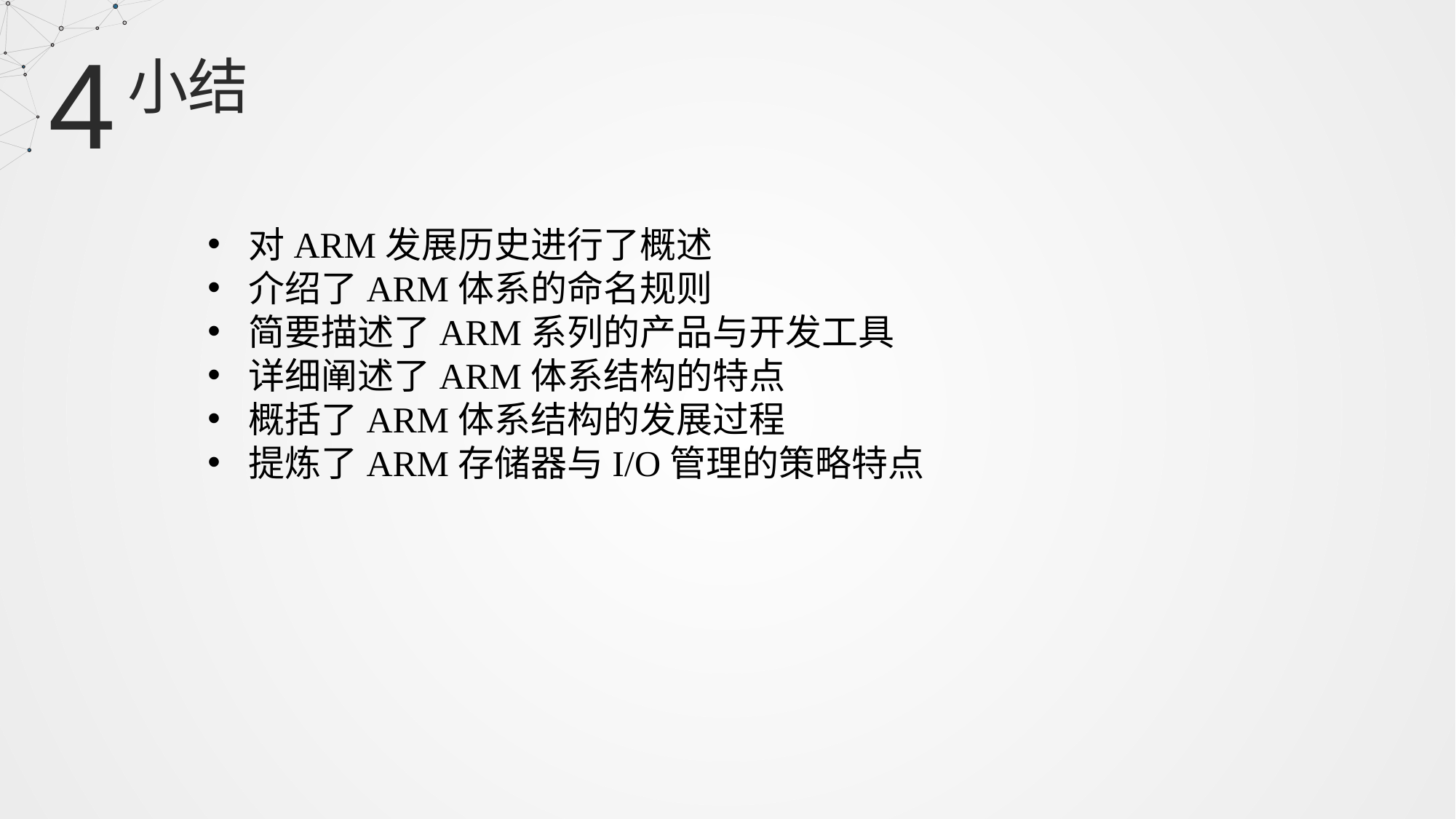

4
小结
对ARM发展历史进行了概述
介绍了ARM体系的命名规则
简要描述了ARM系列的产品与开发工具
详细阐述了ARM体系结构的特点
概括了ARM体系结构的发展过程
提炼了ARM存储器与I/O管理的策略特点